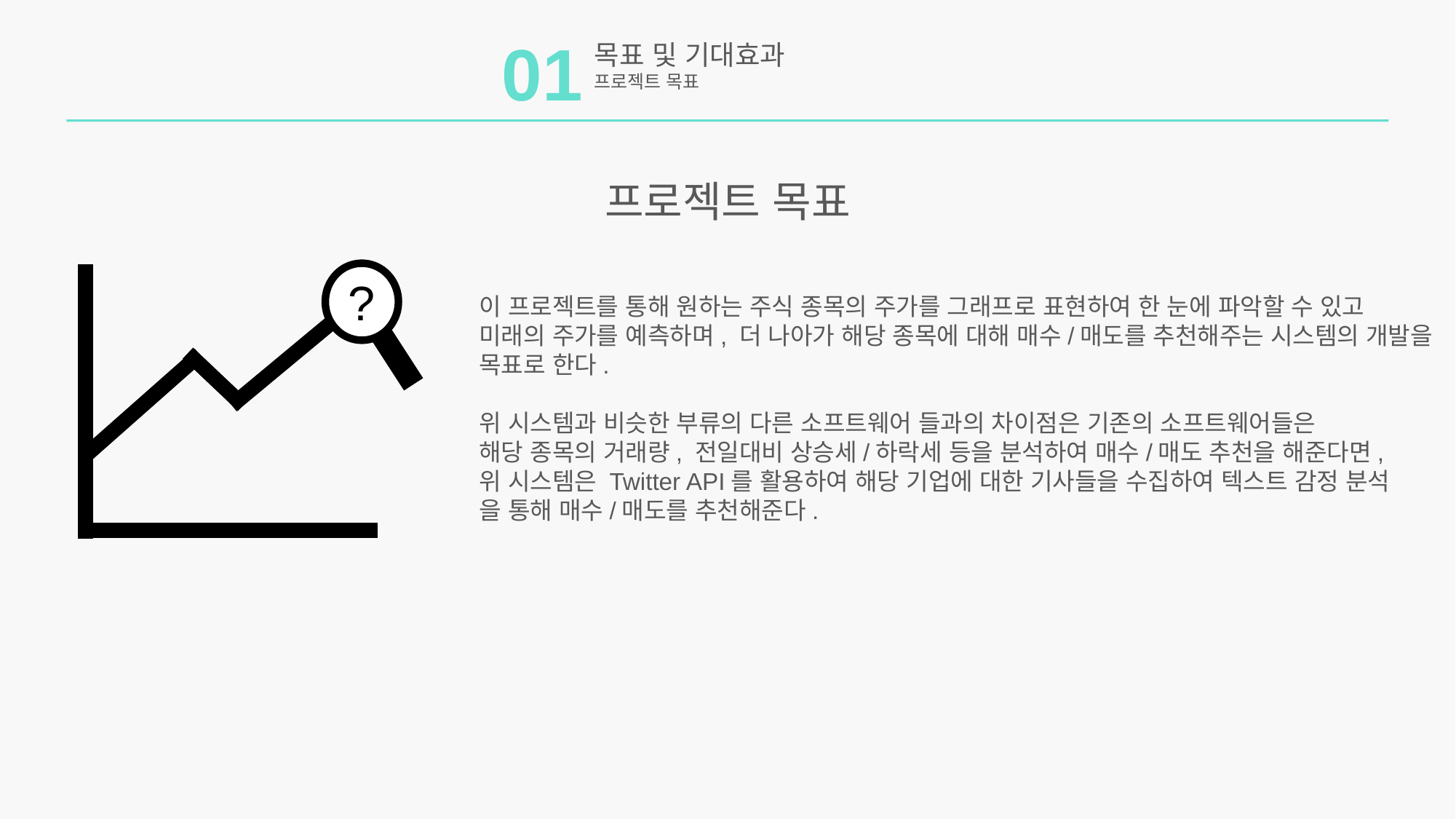

01
목표 및 기대효과
프로젝트 목표

프로젝트 목표

?
이 프로젝트를 통해 원하는 주식 종목의 주가를 그래프로 표현하여 한 눈에 파악할 수 있고
미래의 주가를 예측하며, 더 나아가 해당 종목에 대해 매수/매도를 추천해주는 시스템의 개발을
목표로 한다.

위 시스템과 비슷한 부류의 다른 소프트웨어 들과의 차이점은 기존의 소프트웨어들은
해당 종목의 거래량, 전일대비 상승세/하락세 등을 분석하여 매수/매도 추천을 해준다면,
위 시스템은 Twitter API를 활용하여 해당 기업에 대한 기사들을 수집하여 텍스트 감정 분석
을 통해 매수/매도를 추천해준다.